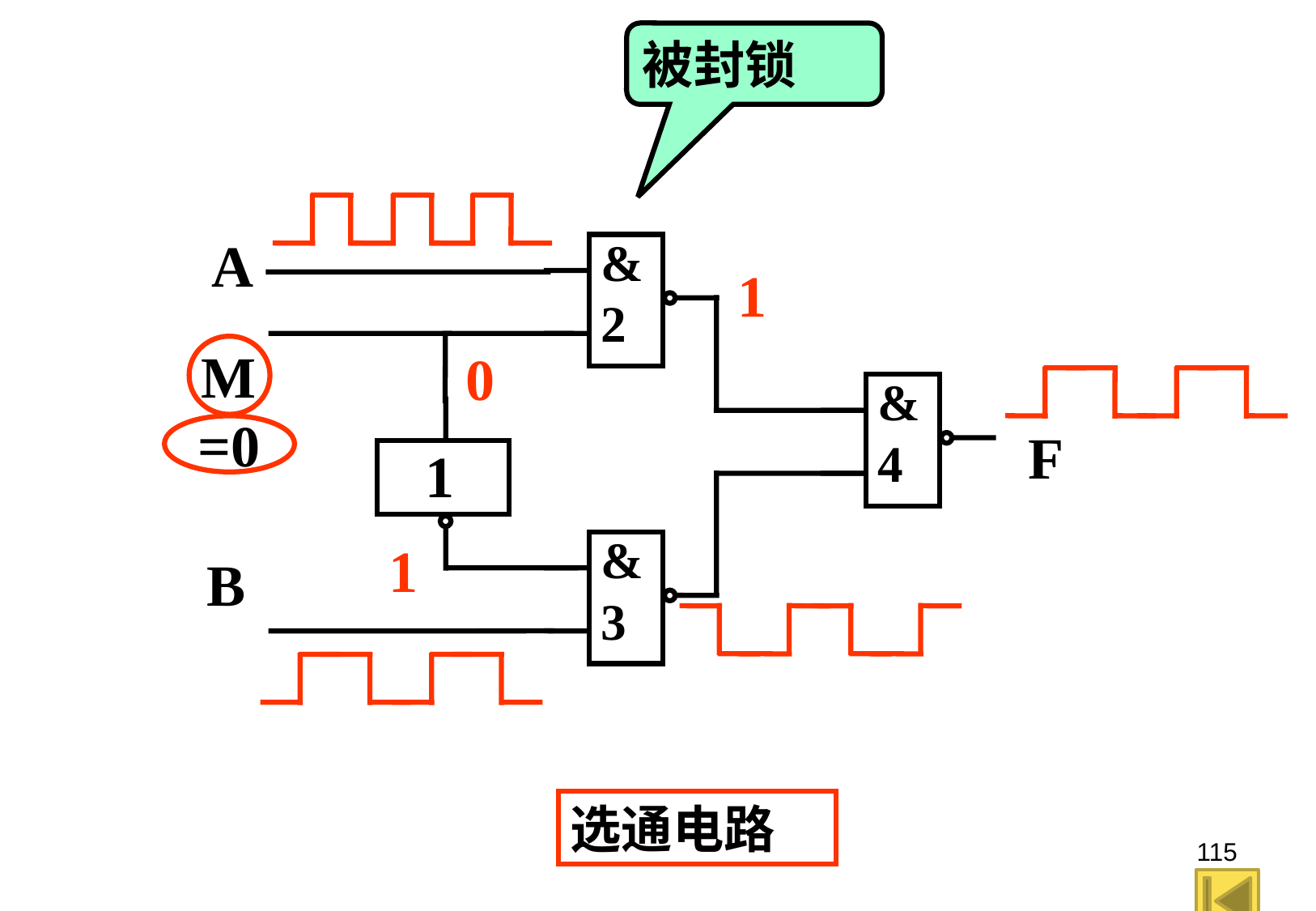

被封锁

A
&2

M

&4

F

1

&3

B

1

=0
0

1

选通电路
115